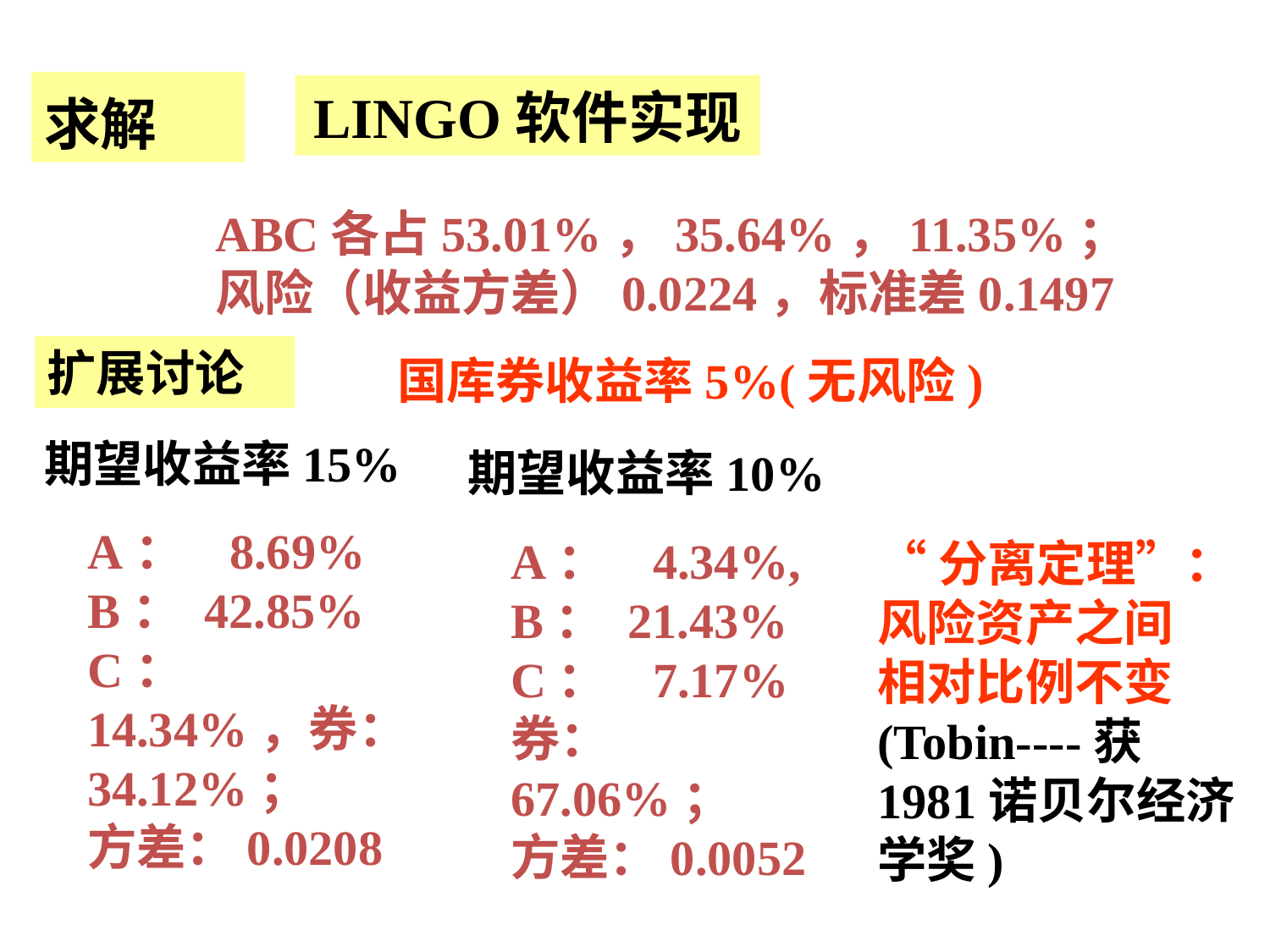

求解
LINGO软件实现
ABC各占53.01%，35.64%，11.35%；
风险（收益方差）0.0224，标准差0.1497
扩展讨论
国库券收益率5%(无风险)
期望收益率15%
期望收益率10%
A：   8.69%
B： 42.85%
C： 14.34%，券：34.12%；
方差：0.0208
A：   4.34%,
B： 21.43%
C：   7.17%
券：67.06%；
方差：0.0052
“分离定理”：
风险资产之间
相对比例不变
(Tobin----获1981诺贝尔经济学奖)